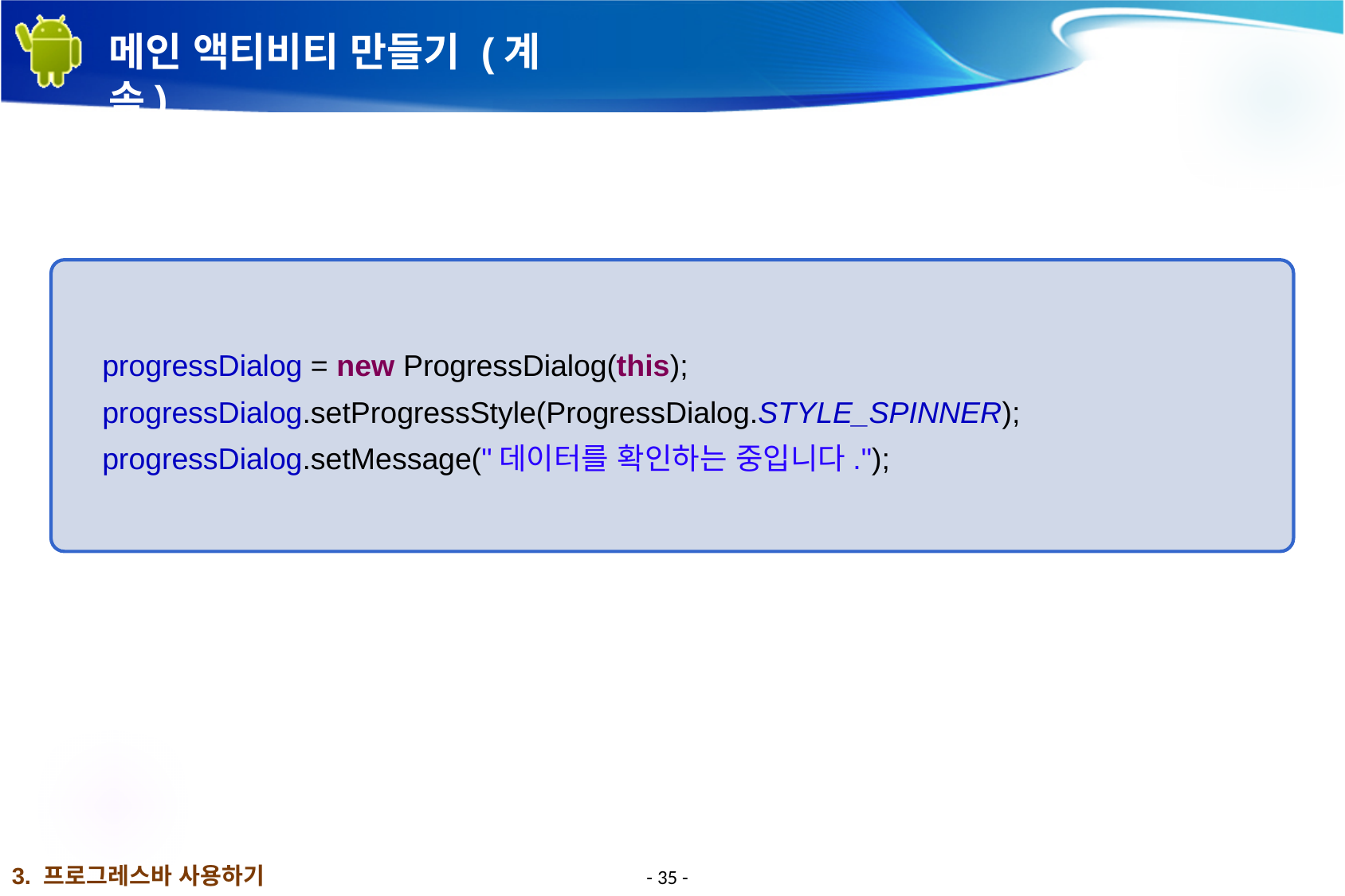

# 메인 액티비티 만들기 (계속)
progressDialog = new ProgressDialog(this);
progressDialog.setProgressStyle(ProgressDialog.STYLE_SPINNER);
progressDialog.setMessage("데이터를 확인하는 중입니다.");
3. 프로그레스바 사용하기